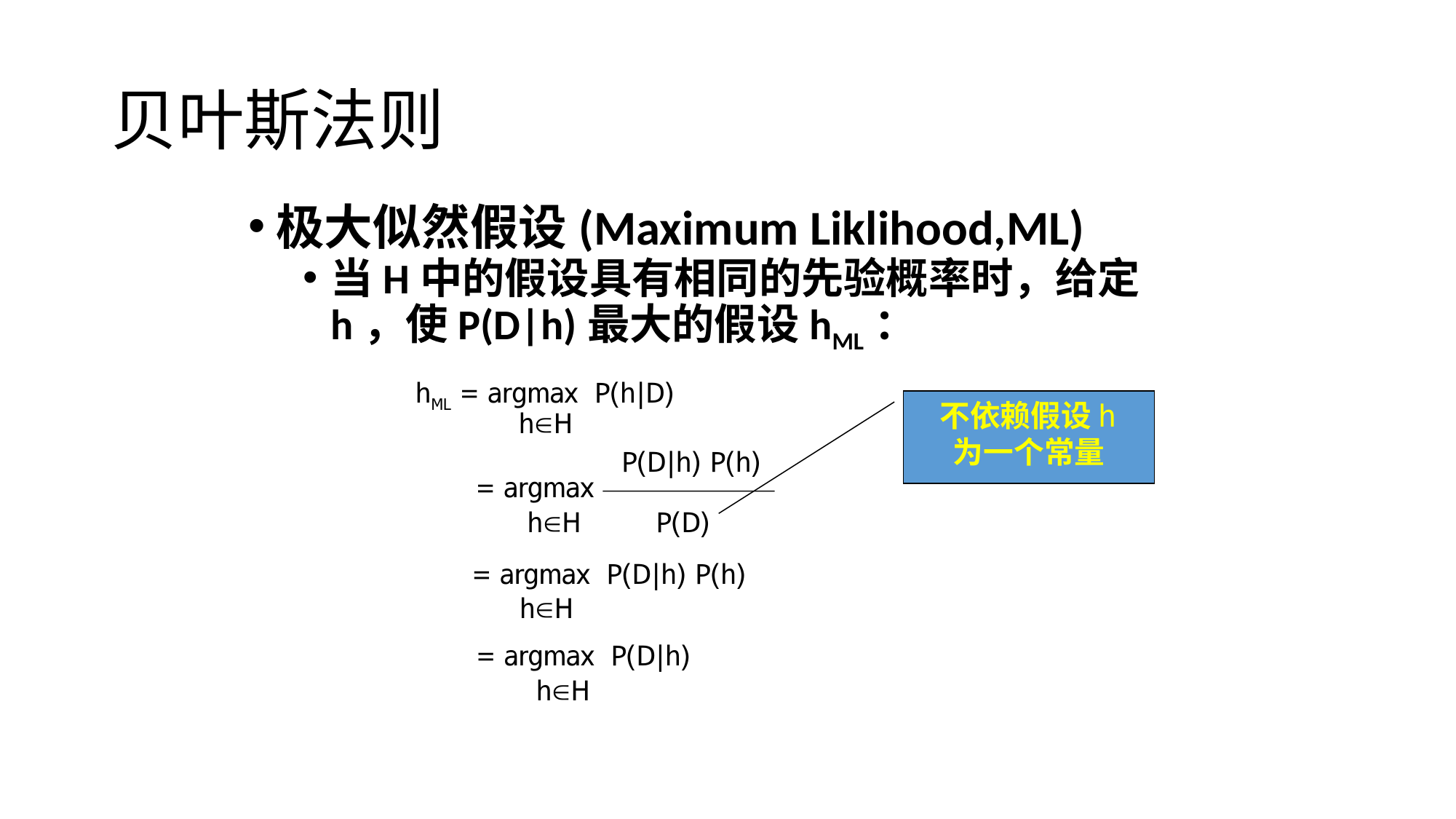

# 贝叶斯法则
极大似然假设(Maximum Liklihood,ML)
当H中的假设具有相同的先验概率时，给定h，使P(D|h)最大的假设hML：

hML = argmax  P(h|D)
h∈H
不依赖假设h
为一个常量
P(D|h) P(h)
      = argmax

h∈H
P(D)
    = argmax  P(D|h) P(h)
h∈H
     = argmax  P(D|h)
h∈H
32